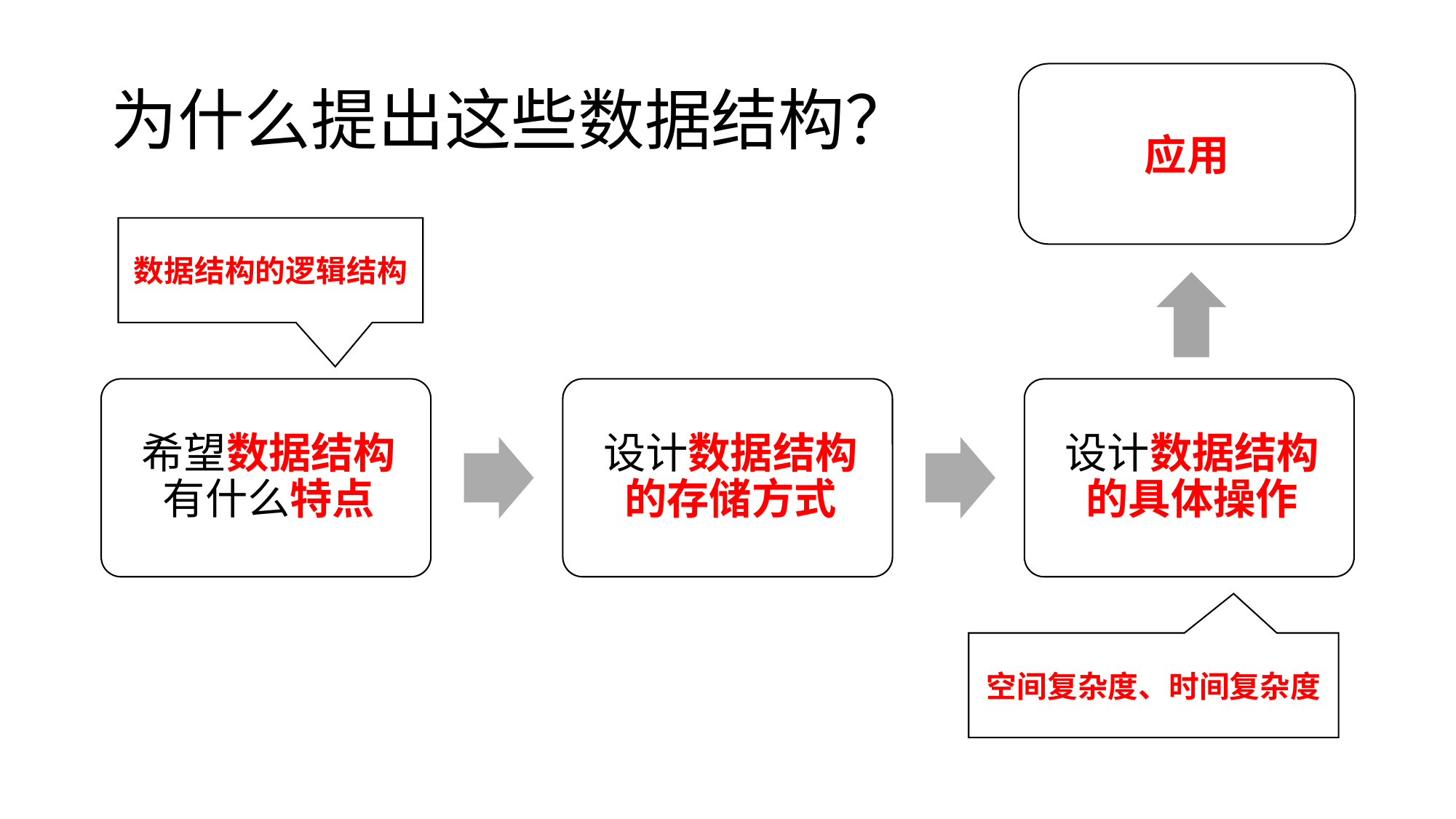

# 为什么提出这些数据结构？
应用
希望数据结构有什么特点

设计数据结构的存储方式

设计数据结构的具体操作
数据结构的逻辑结构

空间复杂度、时间复杂度